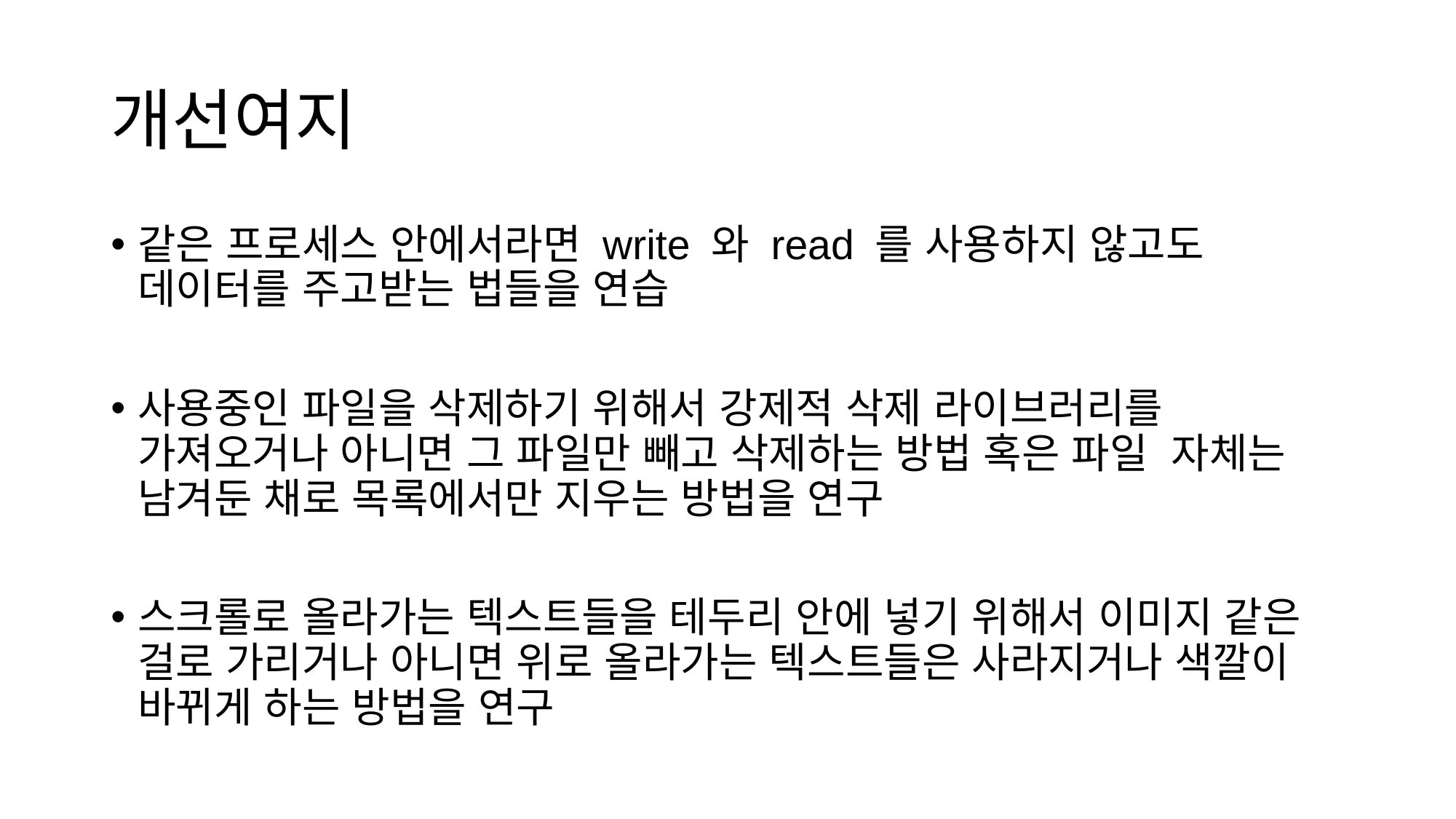

# 개선여지
같은 프로세스 안에서라면 write 와 read 를 사용하지 않고도  데이터를 주고받는 법들을 연습

사용중인 파일을 삭제하기 위해서 강제적 삭제 라이브러리를 가져오거나 아니면 그 파일만 빼고 삭제하는 방법 혹은 파일  자체는 남겨둔 채로 목록에서만 지우는 방법을 연구

스크롤로 올라가는 텍스트들을 테두리 안에 넣기 위해서 이미지 같은 걸로 가리거나 아니면 위로 올라가는 텍스트들은 사라지거나 색깔이 바뀌게 하는 방법을 연구